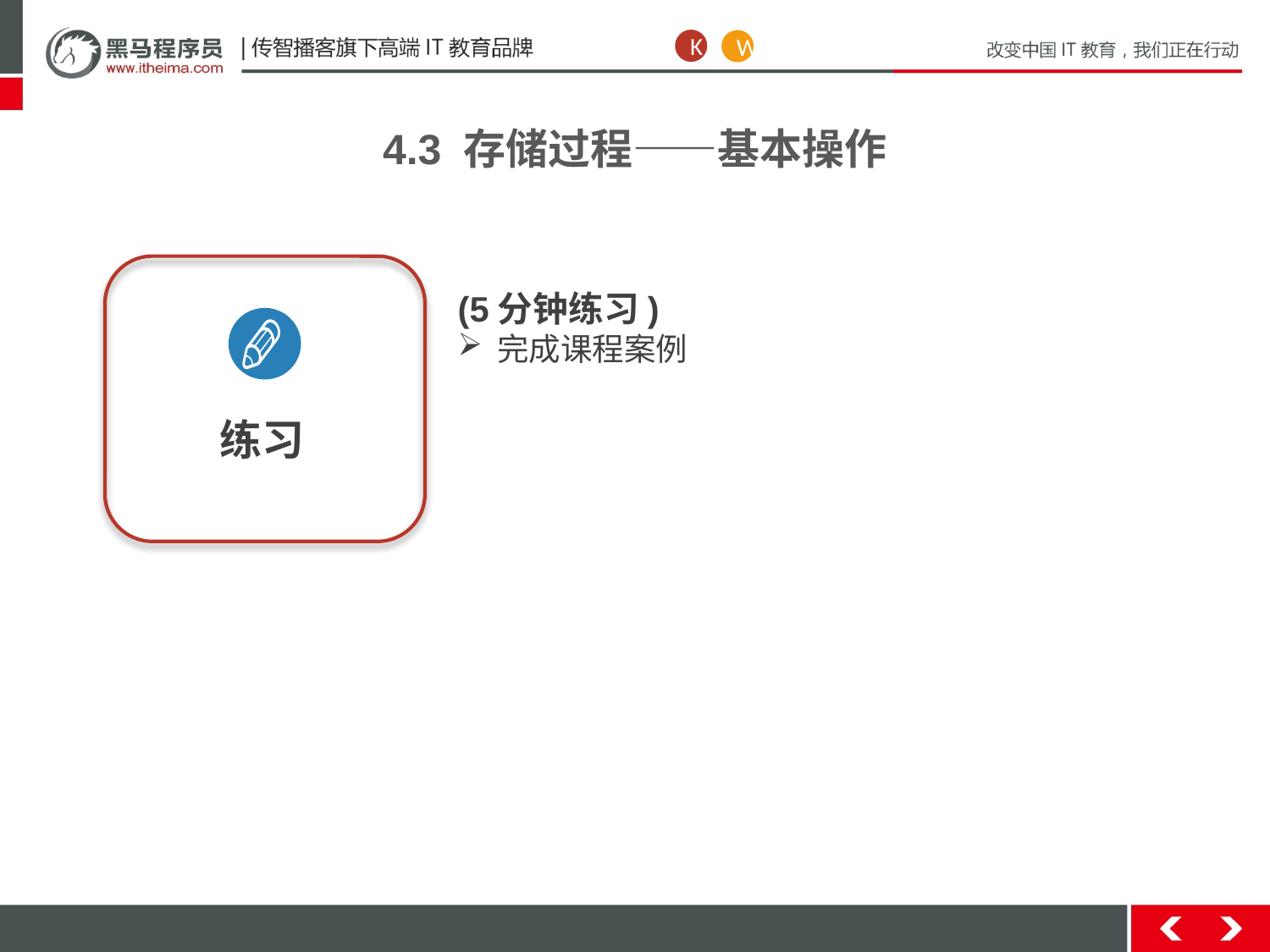

K
W
4.3 存储过程——基本操作

练习
(5分钟练习)
完成课程案例